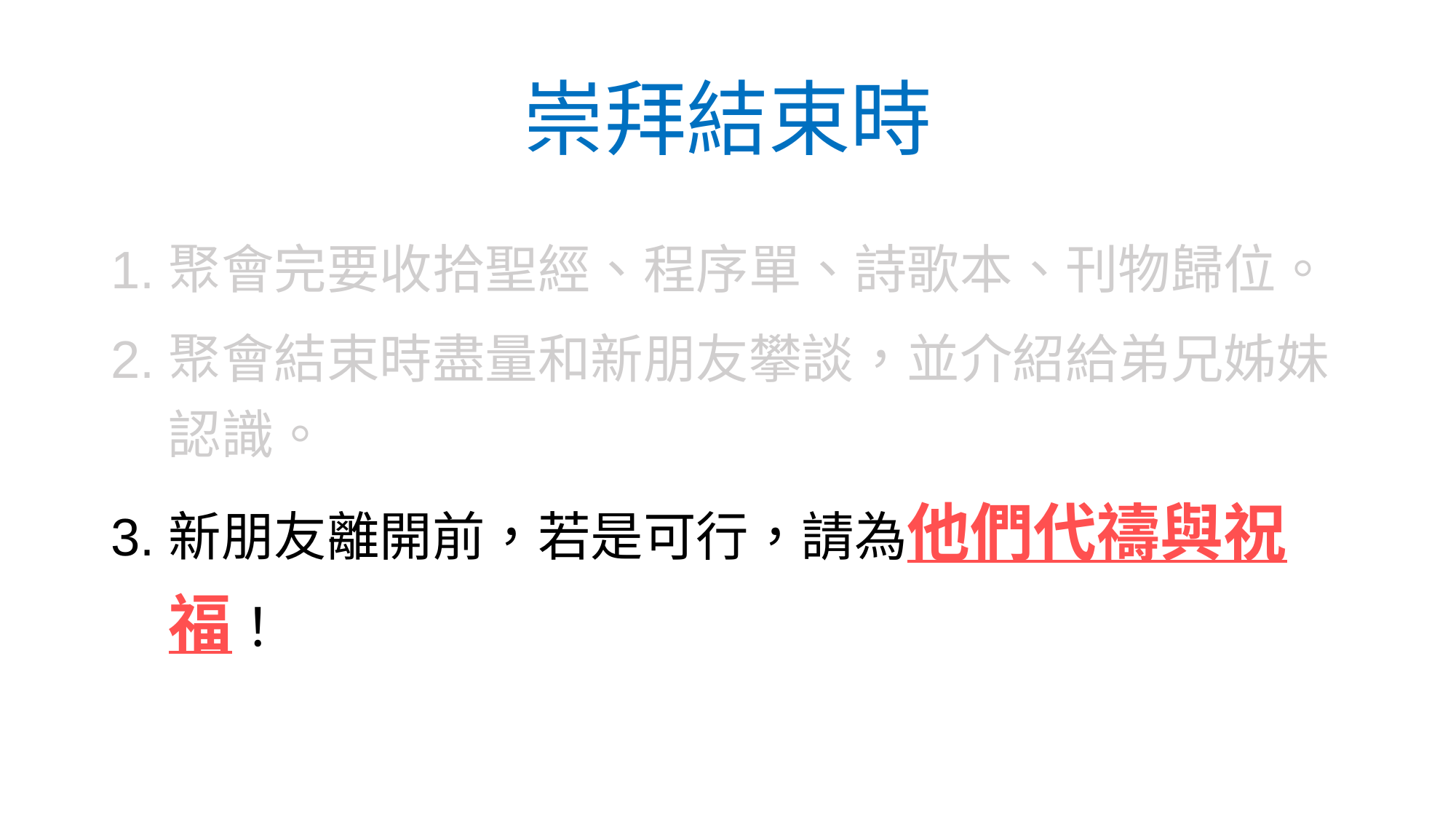

# 崇拜結束時
聚會完要收拾聖經、程序單、詩歌本、刊物歸位。
聚會結束時盡量和新朋友攀談，並介紹給弟兄姊妹認識。
新朋友離開前，若是可行，請為他們代禱與祝福！